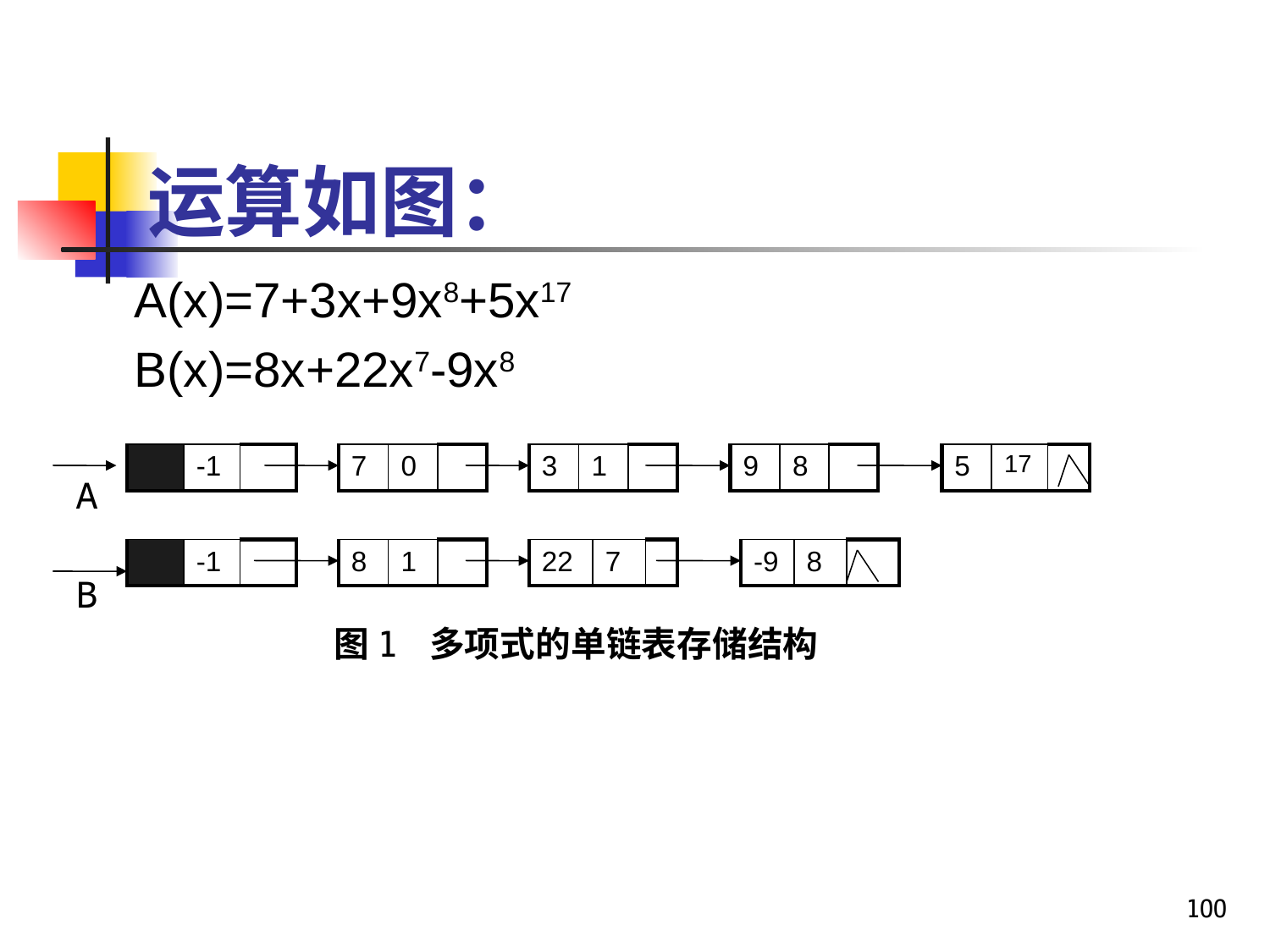

# 运算如图：

A(x)=7+3x+9x8+5x17
B(x)=8x+22x7-9x8

A

B
                               图1  多项式的单链表存储结构
C

                                 图2  相加得到的和多项式

|  | -1 |  |
| --- | --- | --- |
| 7 | 0 |  |
| --- | --- | --- |
| 3 | 1 |  |
| --- | --- | --- |
| 9 | 8 |  |
| --- | --- | --- |
| 5 | 17 |  |
| --- | --- | --- |

|  | -1 |  |
| --- | --- | --- |
| 8 | 1 |  |
| --- | --- | --- |
| 22 | 7 |  |
| --- | --- | --- |
| -9 | 8 |  |
| --- | --- | --- |

|  | -1 |  |
| --- | --- | --- |
| 7 | 0 |  |
| --- | --- | --- |
| 11 | 1 |  |
| --- | --- | --- |
|  |  |  |
| --- | --- | --- |
| 5 | 17 |  |
| --- | --- | --- |

|  |  |  |
| --- | --- | --- |
|  |  |  |
| --- | --- | --- |
| 22 | 7 |  |
| --- | --- | --- |
|  |  |  |
| --- | --- | --- |

100